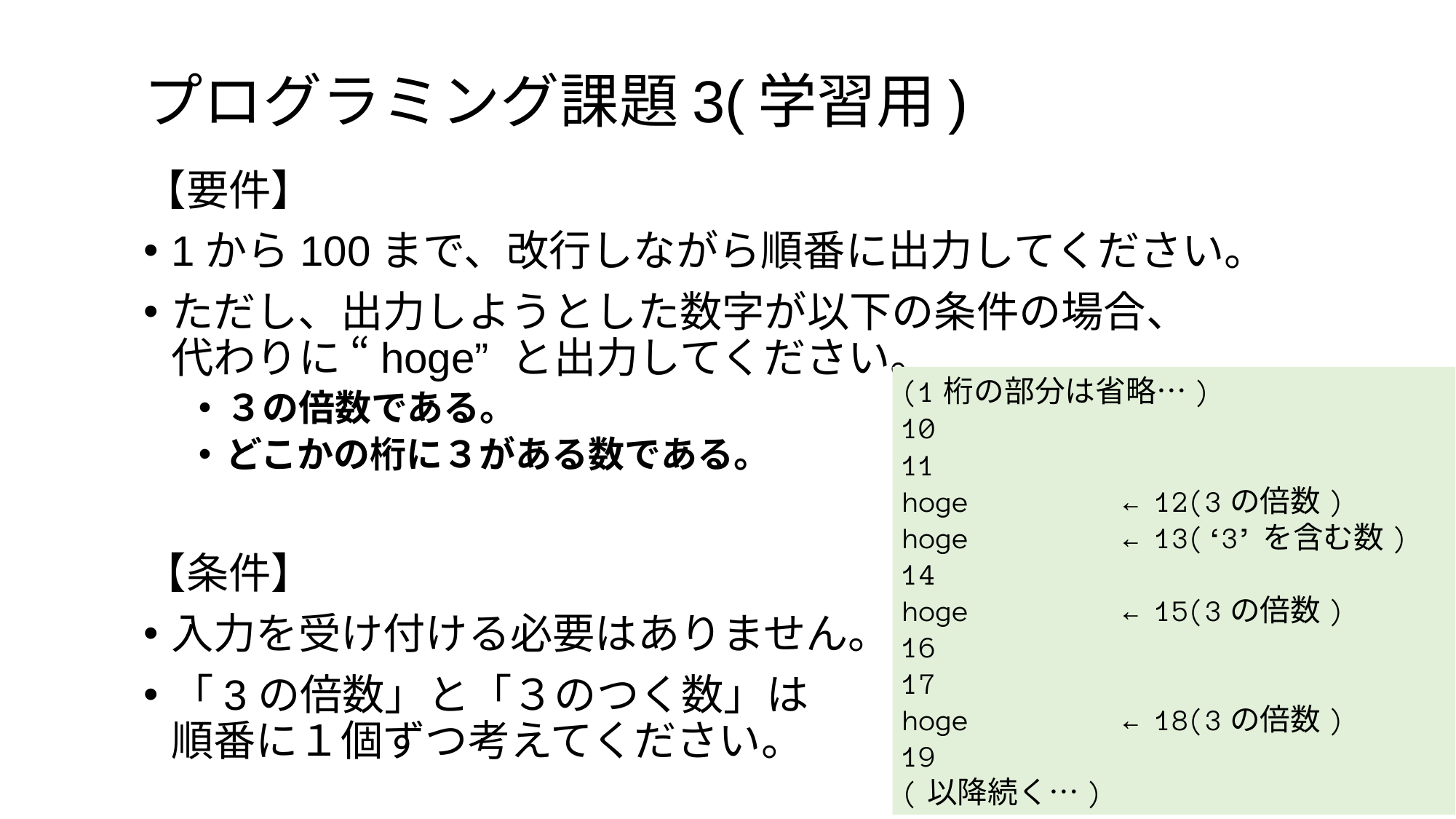

# プログラミング課題3(学習用)
【要件】
1から100まで、改行しながら順番に出力してください。
ただし、出力しようとした数字が以下の条件の場合、
代わりに “hoge” と出力してください。
３の倍数である。
どこかの桁に３がある数である。

【条件】
入力を受け付ける必要はありません。
「3の倍数」と「３のつく数」は
順番に１個ずつ考えてください。
(1桁の部分は省略…)
10
11
hoge		← 12(3の倍数)
hoge		← 13(‘3’を含む数)
14
hoge		← 15(3の倍数)
16
17
hoge		← 18(3の倍数)
19
(以降続く…)